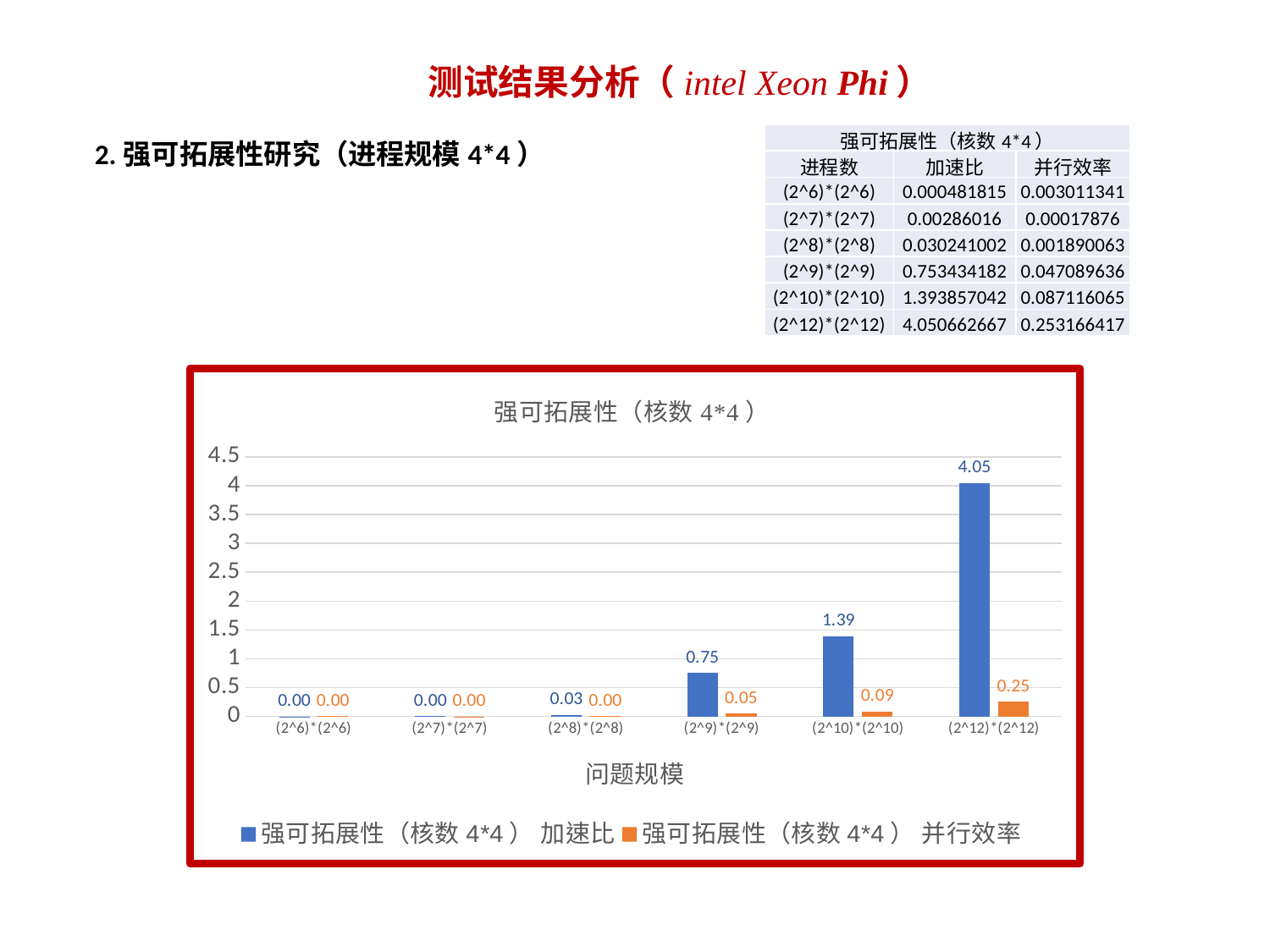

3
测试结果分析（intel Xeon Phi）
| 强可拓展性（核数4\*4） |  |  |
| --- | --- | --- |
| 进程数 | 加速比 | 并行效率 |
| (2^6)\*(2^6) | 0.000481815 | 0.003011341 |
| (2^7)\*(2^7) | 0.00286016 | 0.00017876 |
| (2^8)\*(2^8) | 0.030241002 | 0.001890063 |
| (2^9)\*(2^9) | 0.753434182 | 0.047089636 |
| (2^10)\*(2^10) | 1.393857042 | 0.087116065 |
| (2^12)\*(2^12) | 4.050662667 | 0.253166417 |
2.强可拓展性研究（进程规模4*4）

### Chart: 强可拓展性（核数4*4）

| Category | 强可拓展性（核数4*4） | 强可拓展性（核数4*4） |
|---|---|---|
| (2^6)*(2^6) | 0.0004818145020481848 | 0.003011340637801155 |
| (2^7)*(2^7) | 0.0028601600057648223 | 0.0001787600003603014 |
| (2^8)*(2^8) | 0.0302410019653629 | 0.0018900626228351813 |
| (2^9)*(2^9) | 0.753434181604617 | 0.04708963635028856 |
| (2^10)*(2^10) | 1.3938570416175526 | 0.08711606510109704 |
| (2^12)*(2^12) | 4.050662666555625 | 0.25316641665972656 |